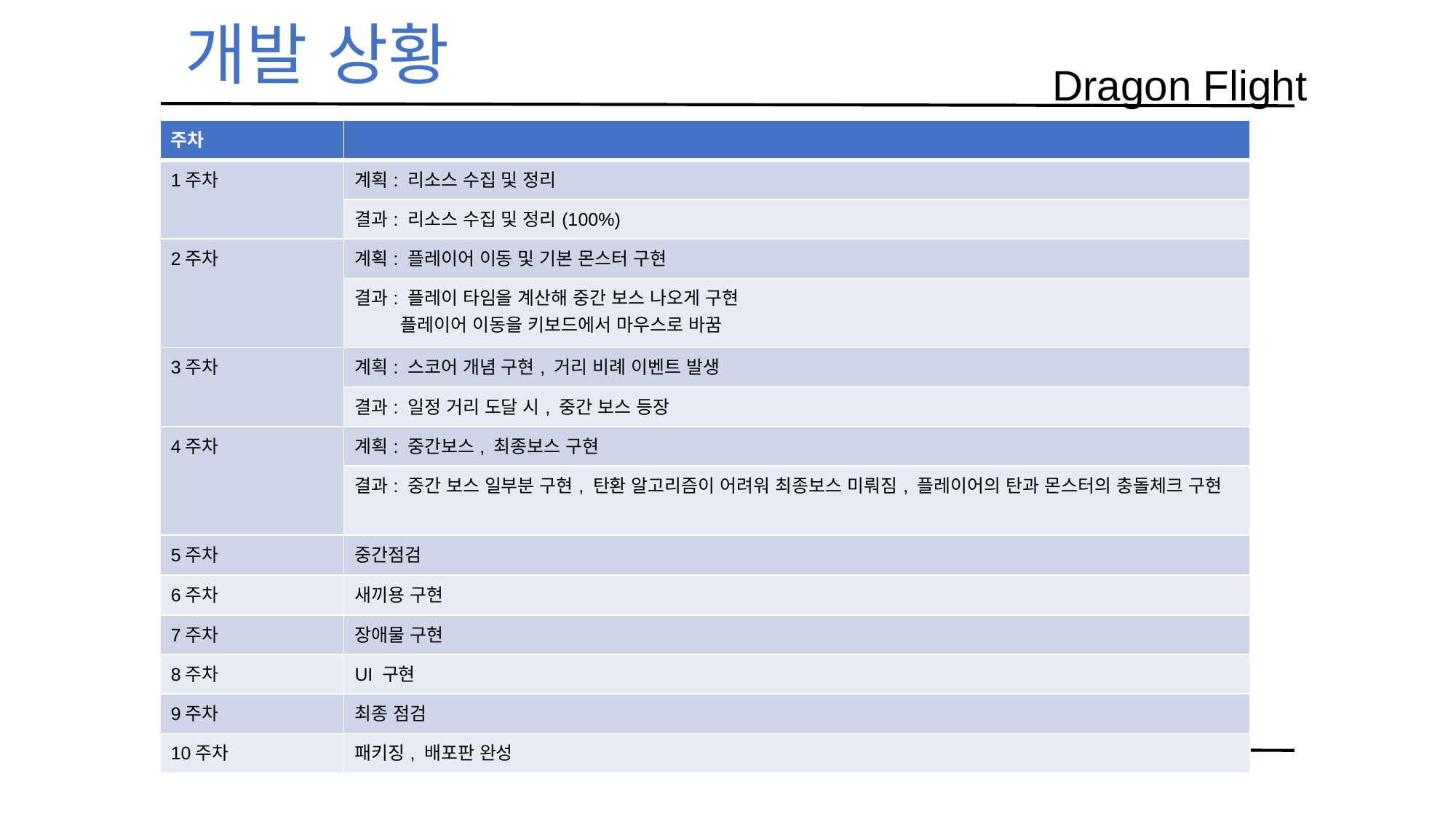

개발 상황
Dragon Flight
| 주차 |  |
| --- | --- |
| 1주차 | 계획: 리소스 수집 및 정리 |
|  | 결과: 리소스 수집 및 정리(100%) |
| 2주차 | 계획: 플레이어 이동 및 기본 몬스터 구현 |
|  | 결과: 플레이 타임을 계산해 중간 보스 나오게 구현 플레이어 이동을 키보드에서 마우스로 바꿈 |
| 3주차 | 계획: 스코어 개념 구현, 거리 비례 이벤트 발생 |
|  | 결과: 일정 거리 도달 시, 중간 보스 등장 |
| 4주차 | 계획: 중간보스, 최종보스 구현 |
|  | 결과: 중간 보스 일부분 구현, 탄환 알고리즘이 어려워 최종보스 미뤄짐, 플레이어의 탄과 몬스터의 충돌체크 구현 |
| 5주차 | 중간점검 |
| 6주차 | 새끼용 구현 |
| 7주차 | 장애물 구현 |
| 8주차 | UI 구현 |
| 9주차 | 최종 점검 |
| 10주차 | 패키징, 배포판 완성 |